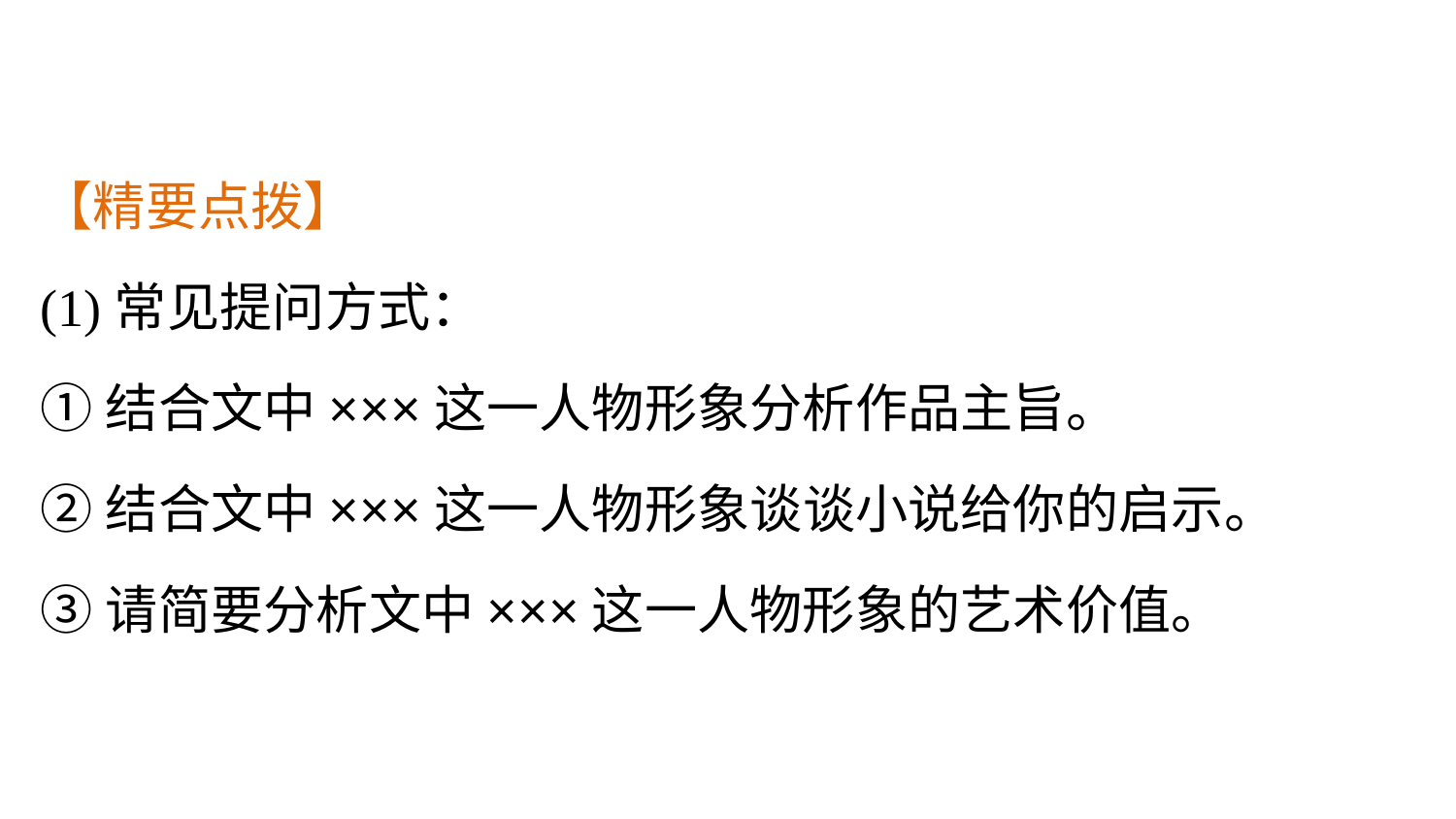

【精要点拨】
(1)常见提问方式：
①结合文中×××这一人物形象分析作品主旨。
②结合文中×××这一人物形象谈谈小说给你的启示。
③请简要分析文中×××这一人物形象的艺术价值。